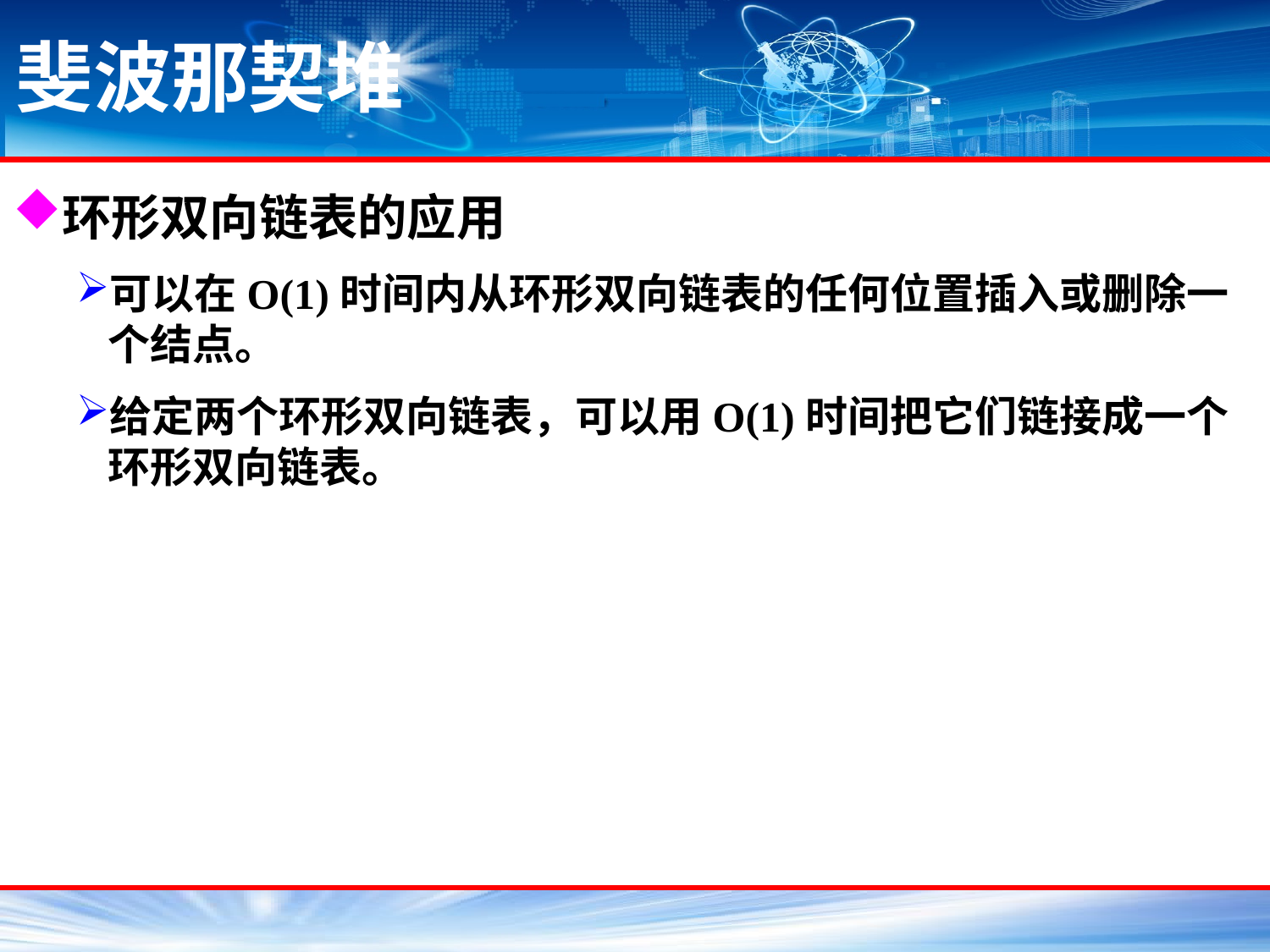

# 斐波那契堆
环形双向链表的应用
可以在O(1)时间内从环形双向链表的任何位置插入或删除一个结点。
给定两个环形双向链表，可以用O(1)时间把它们链接成一个环形双向链表。